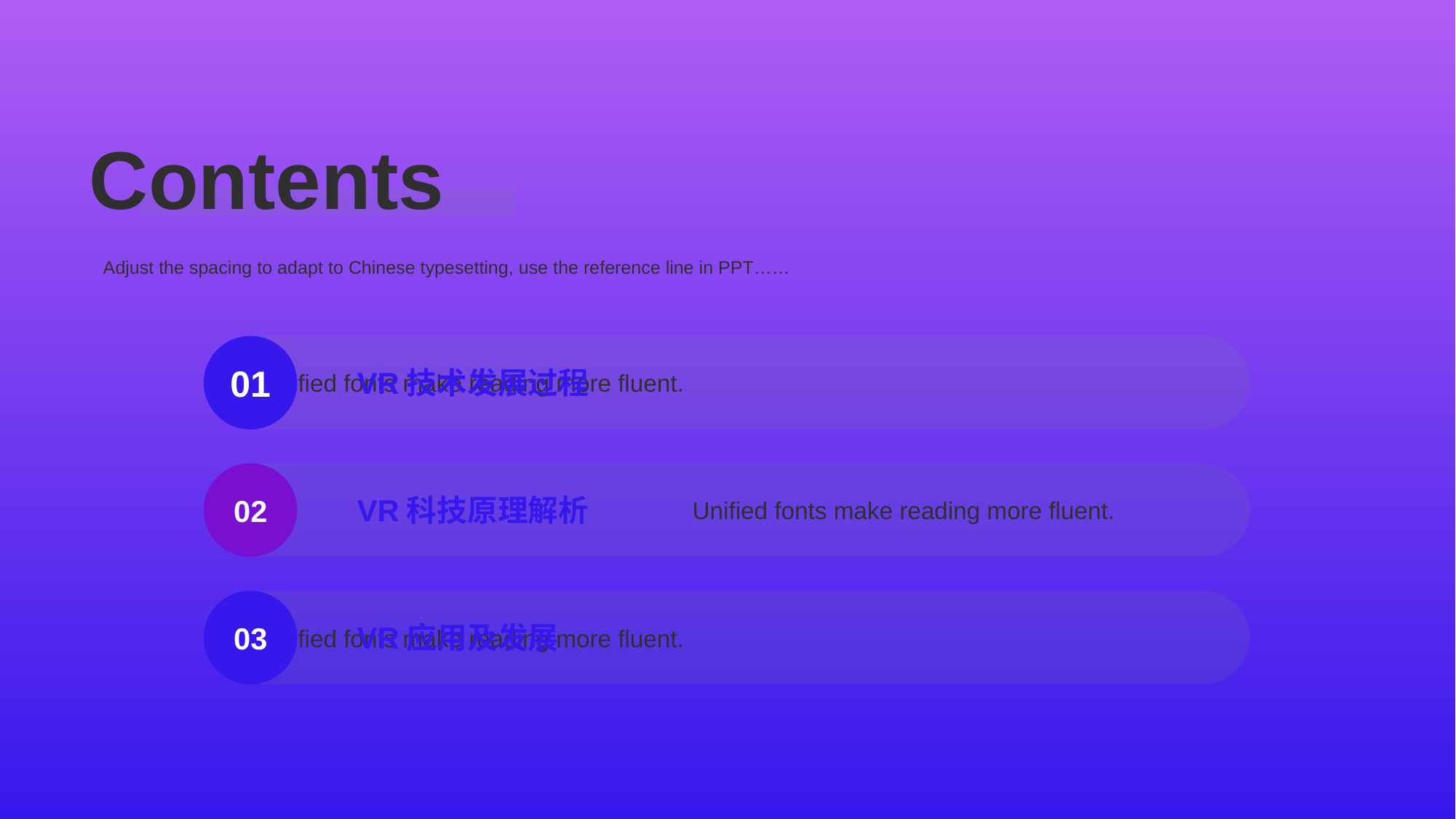

Contents

Adjust the spacing to adapt to Chinese typesetting, use the reference line in PPT……
01
Unified fonts make reading more fluent.
VR技术发展过程
02
                                                                Unified fonts make reading more fluent.
VR科技原理解析
03
Unified fonts make reading more fluent.
VR应用及发展
2